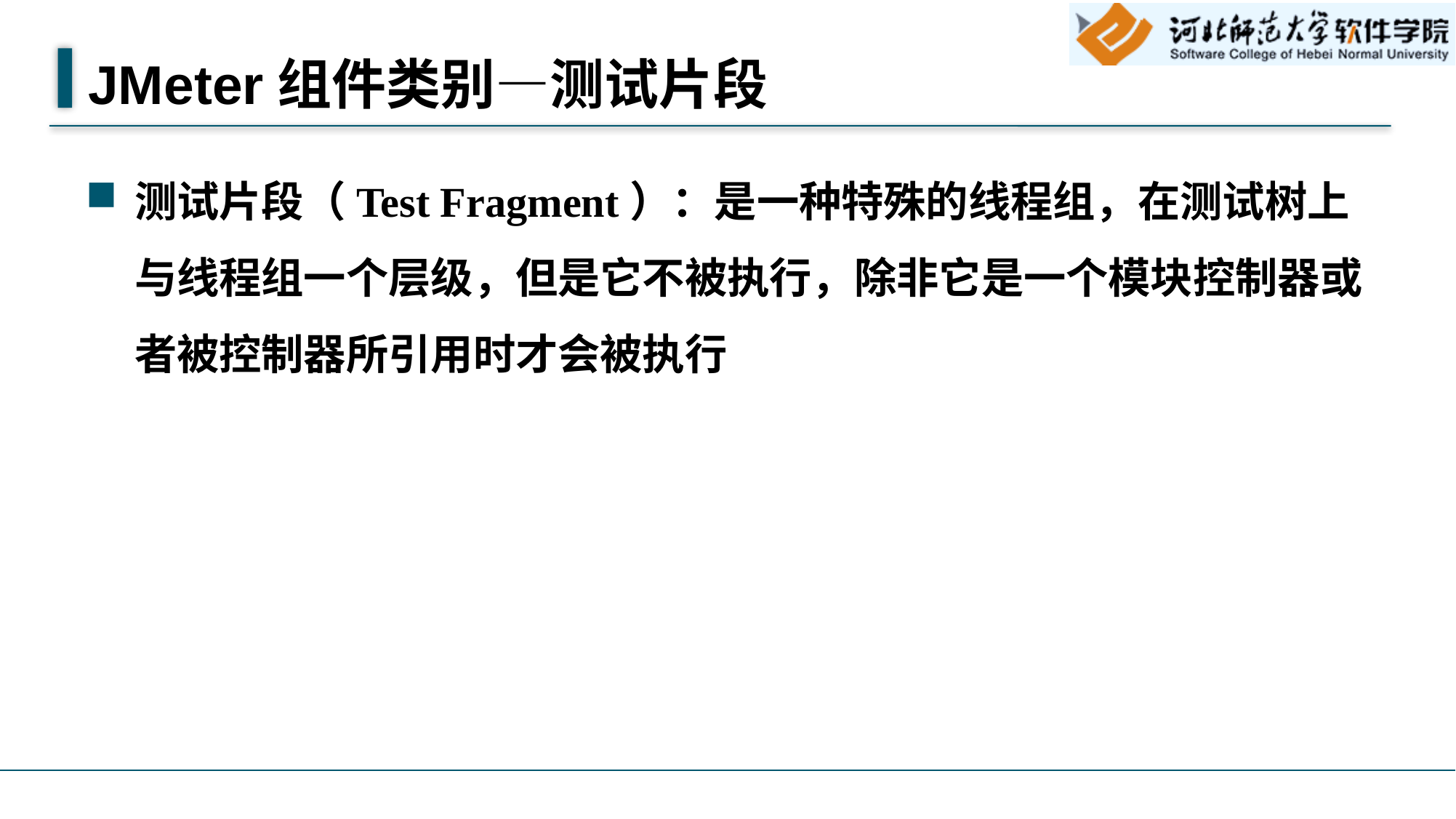

# JMeter组件类别—测试片段
测试片段（Test Fragment）：是一种特殊的线程组，在测试树上与线程组一个层级，但是它不被执行，除非它是一个模块控制器或者被控制器所引用时才会被执行